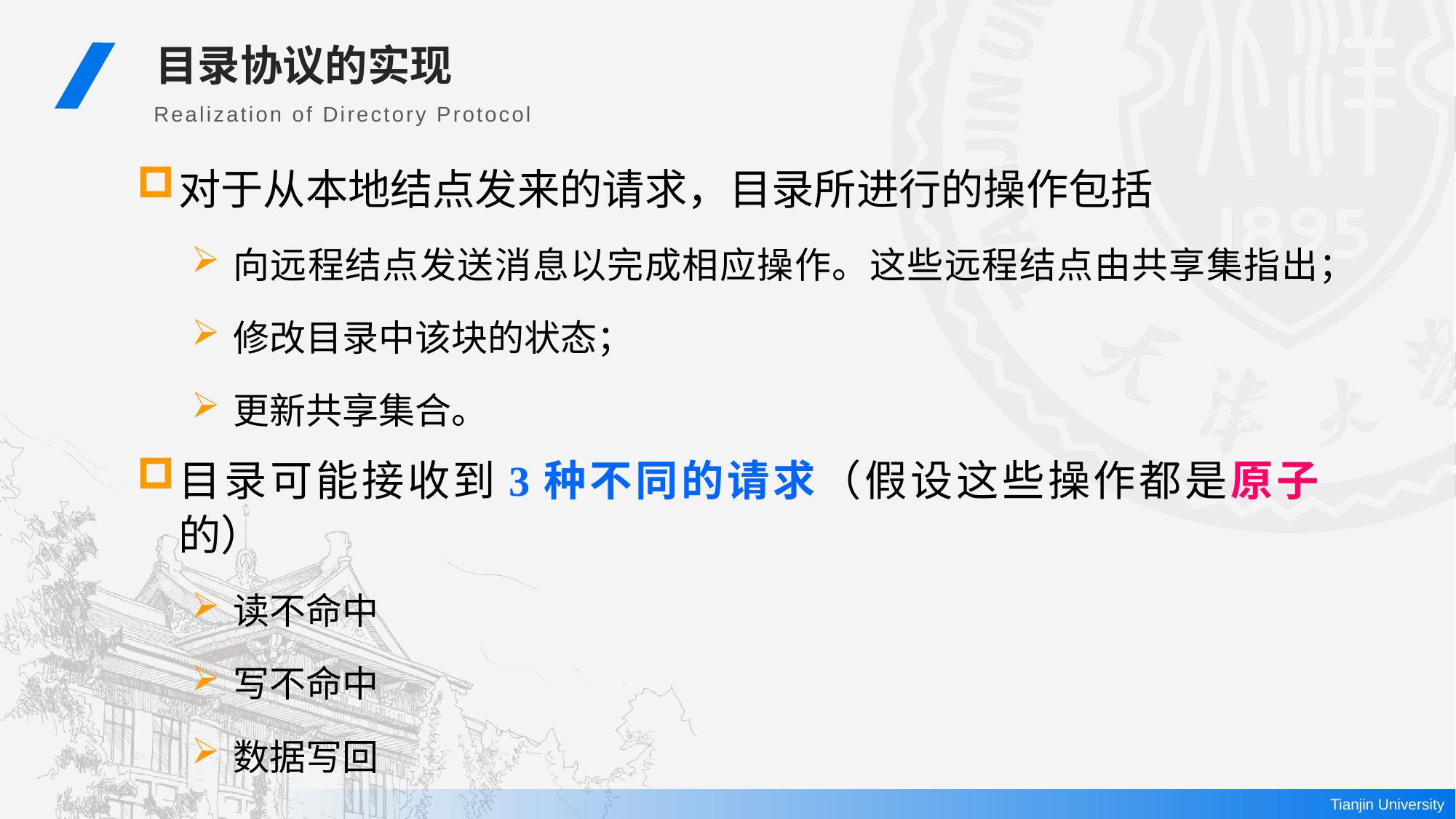

目录协议的实现
Realization of Directory Protocol
对于从本地结点发来的请求，目录所进行的操作包括
向远程结点发送消息以完成相应操作。这些远程结点由共享集指出；
修改目录中该块的状态；
更新共享集合。
目录可能接收到3种不同的请求（假设这些操作都是原子的）
读不命中
写不命中
数据写回